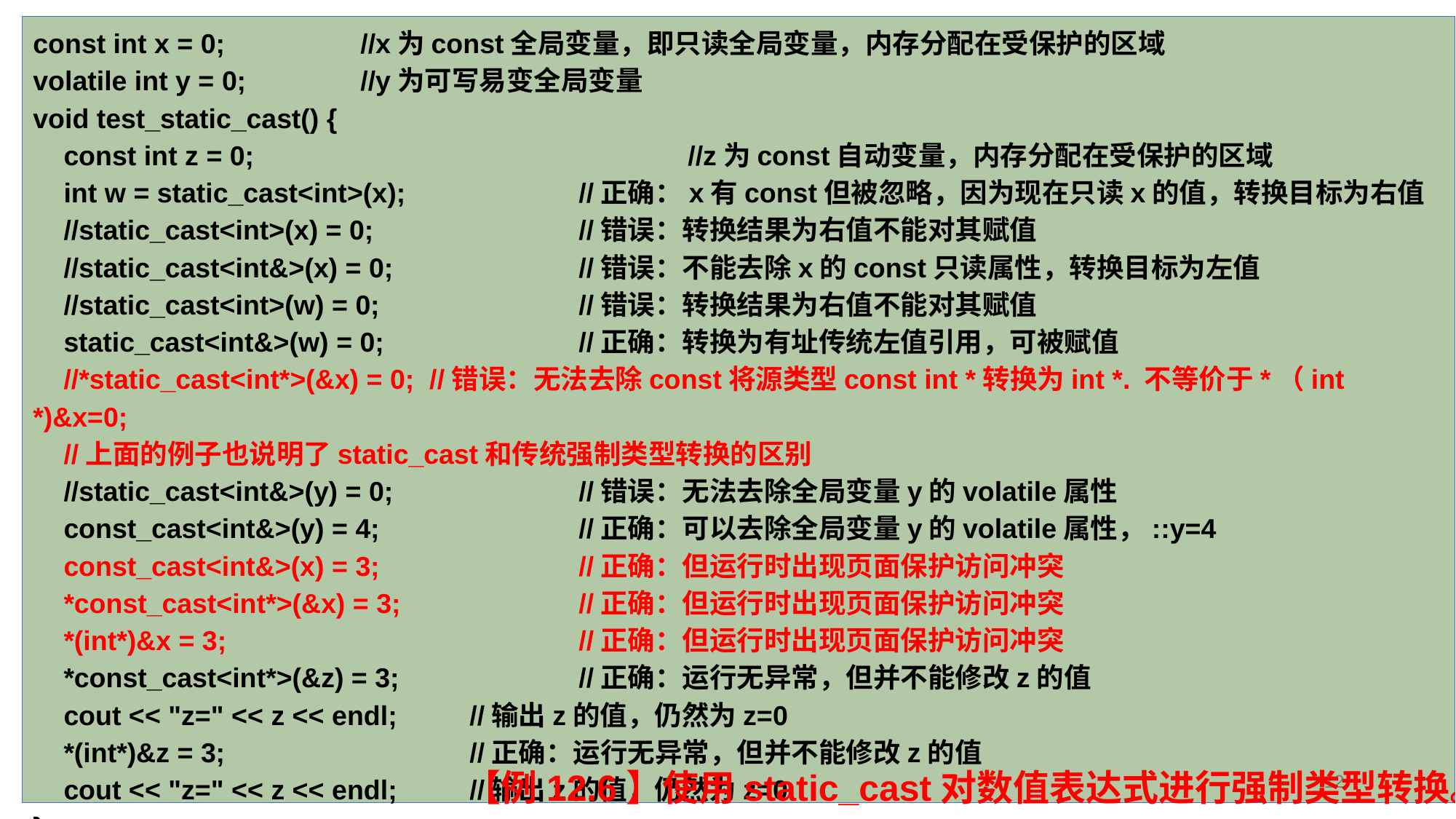

const int x = 0;		//x为const全局变量，即只读全局变量，内存分配在受保护的区域
volatile int y = 0;		//y为可写易变全局变量
void test_static_cast() {
    const int z = 0;				//z为const自动变量，内存分配在受保护的区域
    int w = static_cast<int>(x);		//正确：x有const但被忽略，因为现在只读x的值，转换目标为右值
    //static_cast<int>(x) = 0;		//错误：转换结果为右值不能对其赋值
    //static_cast<int&>(x) = 0;		//错误：不能去除x的const只读属性，转换目标为左值
    //static_cast<int>(w) = 0;		//错误：转换结果为右值不能对其赋值
    static_cast<int&>(w) = 0;		//正确：转换为有址传统左值引用，可被赋值
    //*static_cast<int*>(&x) = 0;  //错误：无法去除const将源类型const int *转换为int *. 不等价于*（int *)&x=0;
    //上面的例子也说明了static_cast和传统强制类型转换的区别
    //static_cast<int&>(y) = 0;		//错误：无法去除全局变量y的volatile属性
    const_cast<int&>(y) = 4;		//正确：可以去除全局变量y的volatile属性，::y=4
    const_cast<int&>(x) = 3;		//正确：但运行时出现页面保护访问冲突
    *const_cast<int*>(&x) = 3;		//正确：但运行时出现页面保护访问冲突
    *(int*)&x = 3;				//正确：但运行时出现页面保护访问冲突
    *const_cast<int*>(&z) = 3;		//正确：运行无异常，但并不能修改z的值
    cout << "z=" << z << endl; 	//输出z的值，仍然为z=0
    *(int*)&z = 3;			//正确：运行无异常，但并不能修改z的值
    cout << "z=" << z << endl;	//输出z的值，仍然为z=0
}
【例12.6】使用static_cast对数值表达式进行强制类型转换。
12